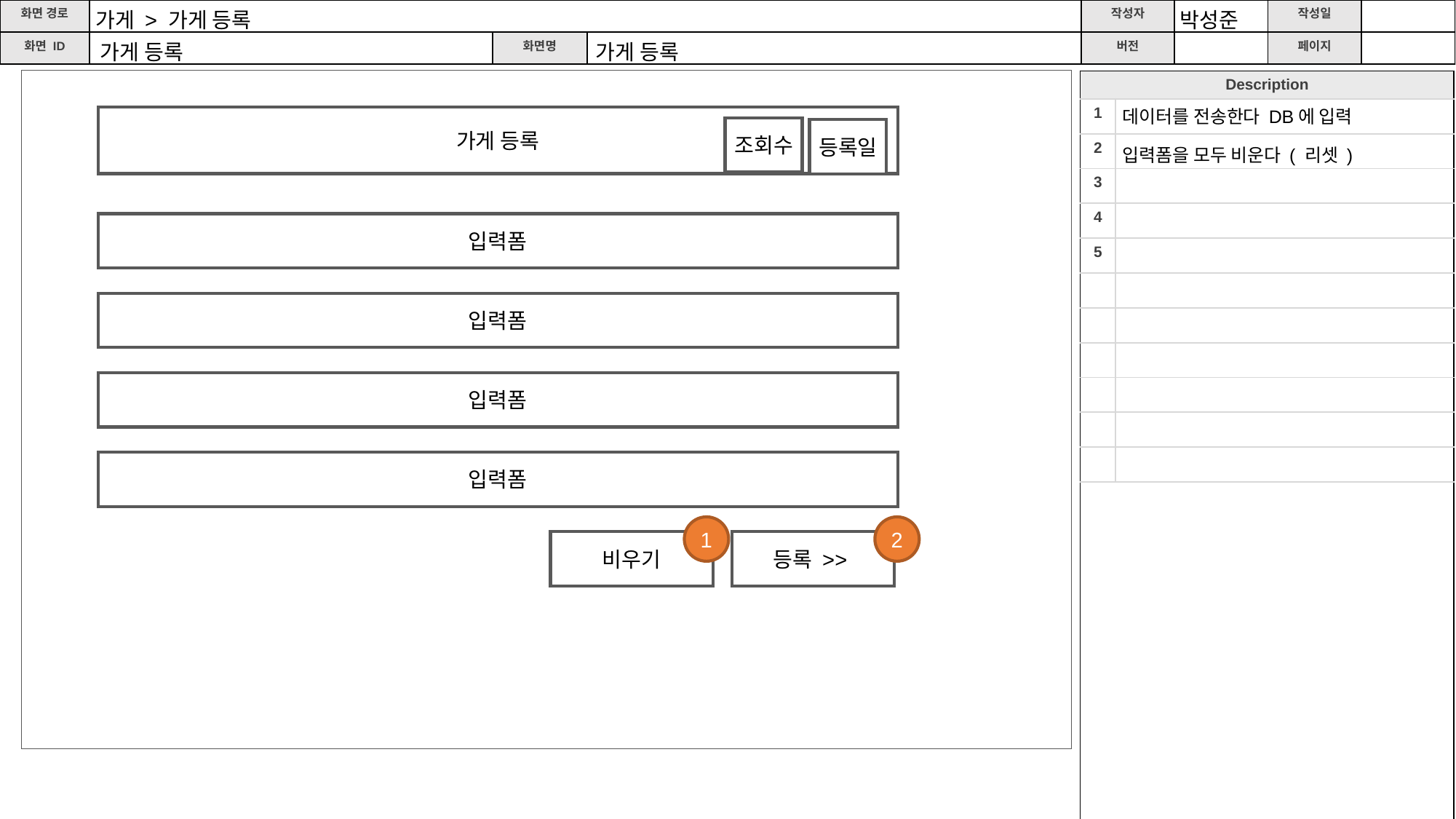

가게 > 가게 등록
박성준
가게 등록
가게 등록
데이터를 전송한다 DB에 입력
가게 등록
조회수
등록일
입력폼을 모두 비운다 ( 리셋 )
입력폼
입력폼
입력폼
입력폼
1
2
비우기
등록 >>